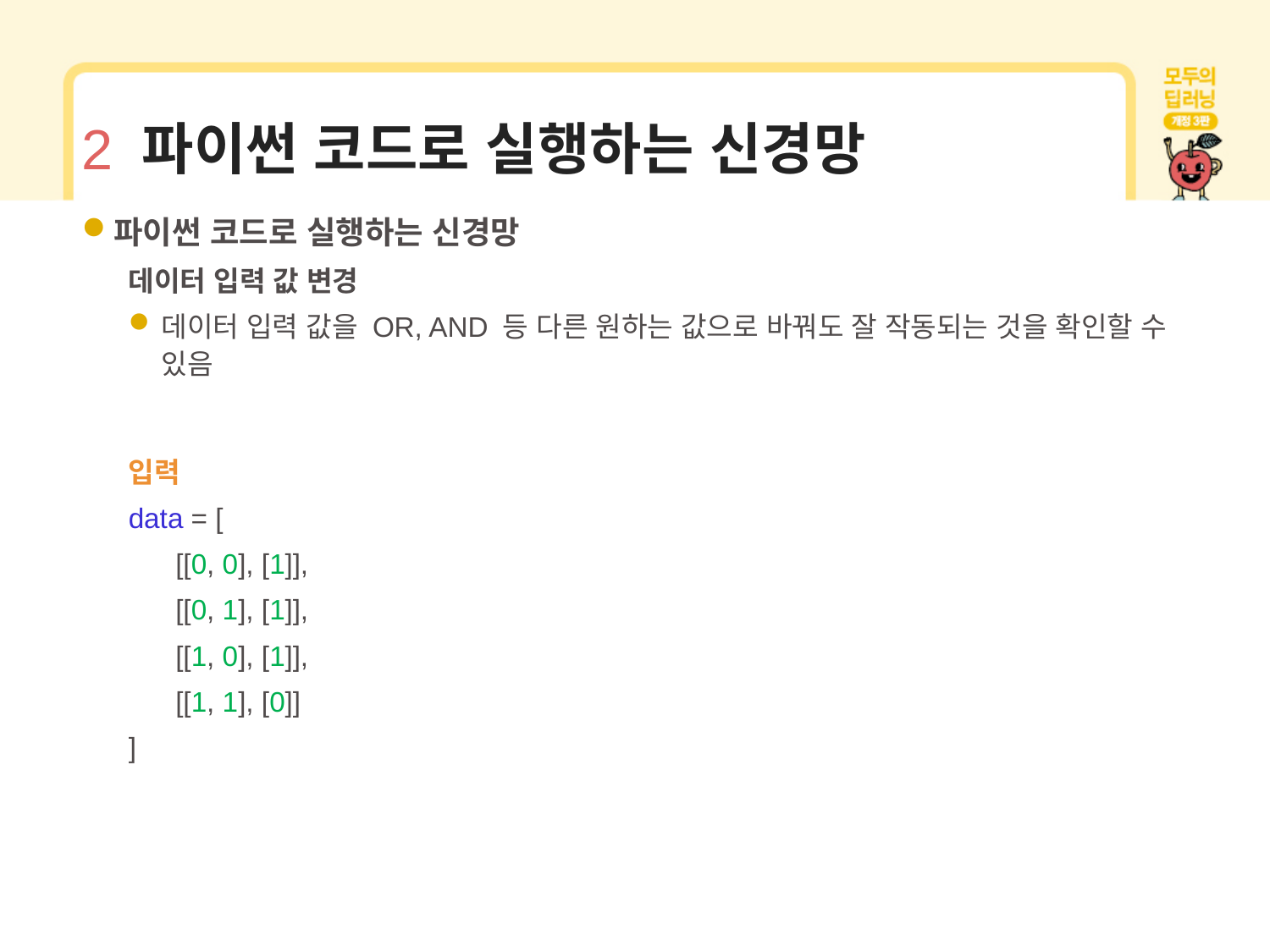

# 2 파이썬 코드로 실행하는 신경망
파이썬 코드로 실행하는 신경망
데이터 입력 값 변경
데이터 입력 값을 OR, AND 등 다른 원하는 값으로 바꿔도 잘 작동되는 것을 확인할 수 있음

입력
data = [
      [[0, 0], [1]],
      [[0, 1], [1]],
      [[1, 0], [1]],
      [[1, 1], [0]]
]